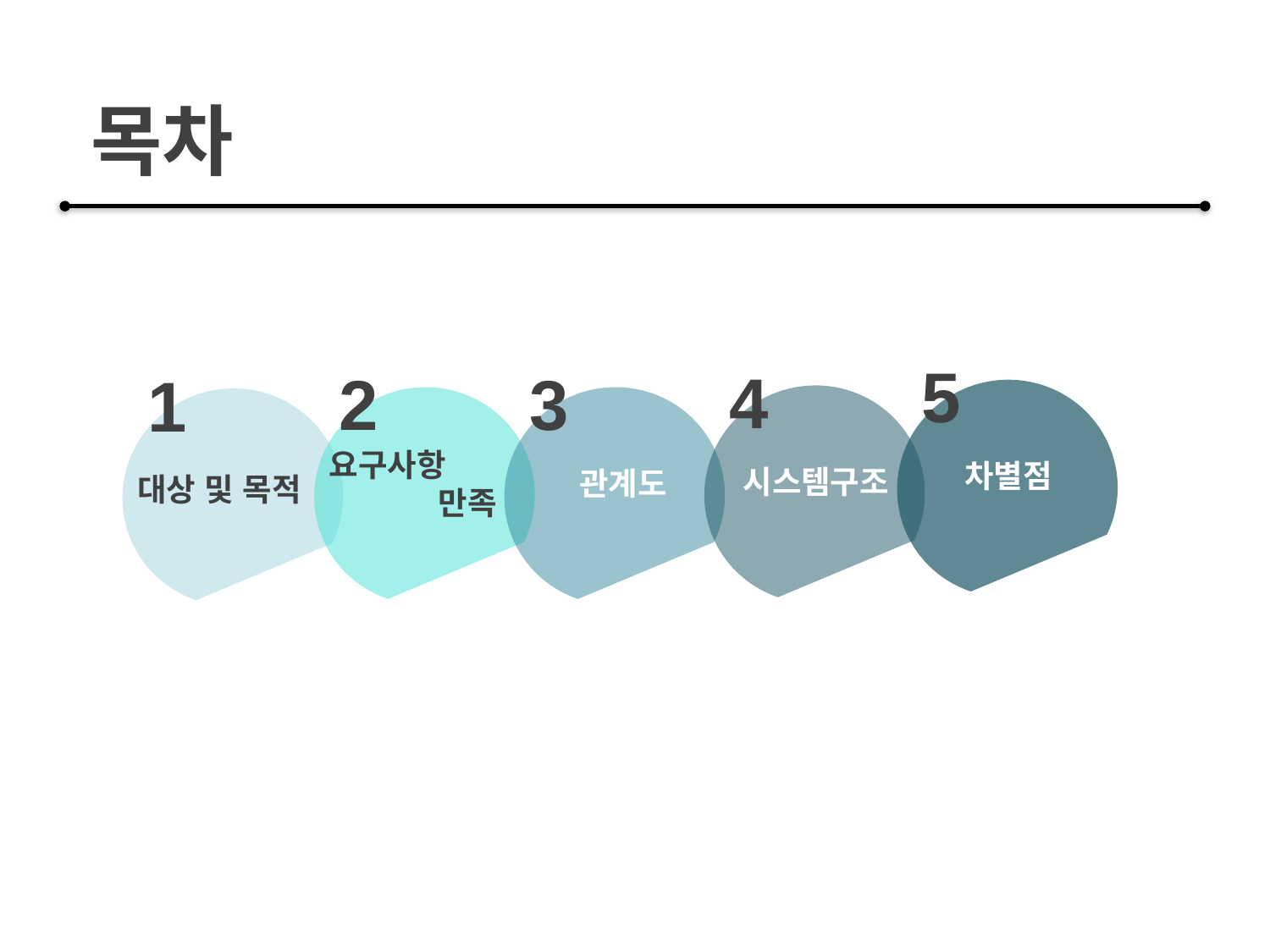

목차
5
4
2
3
1

요구사항                   만족
차별점
시스템구조
관계도
대상 및 목적